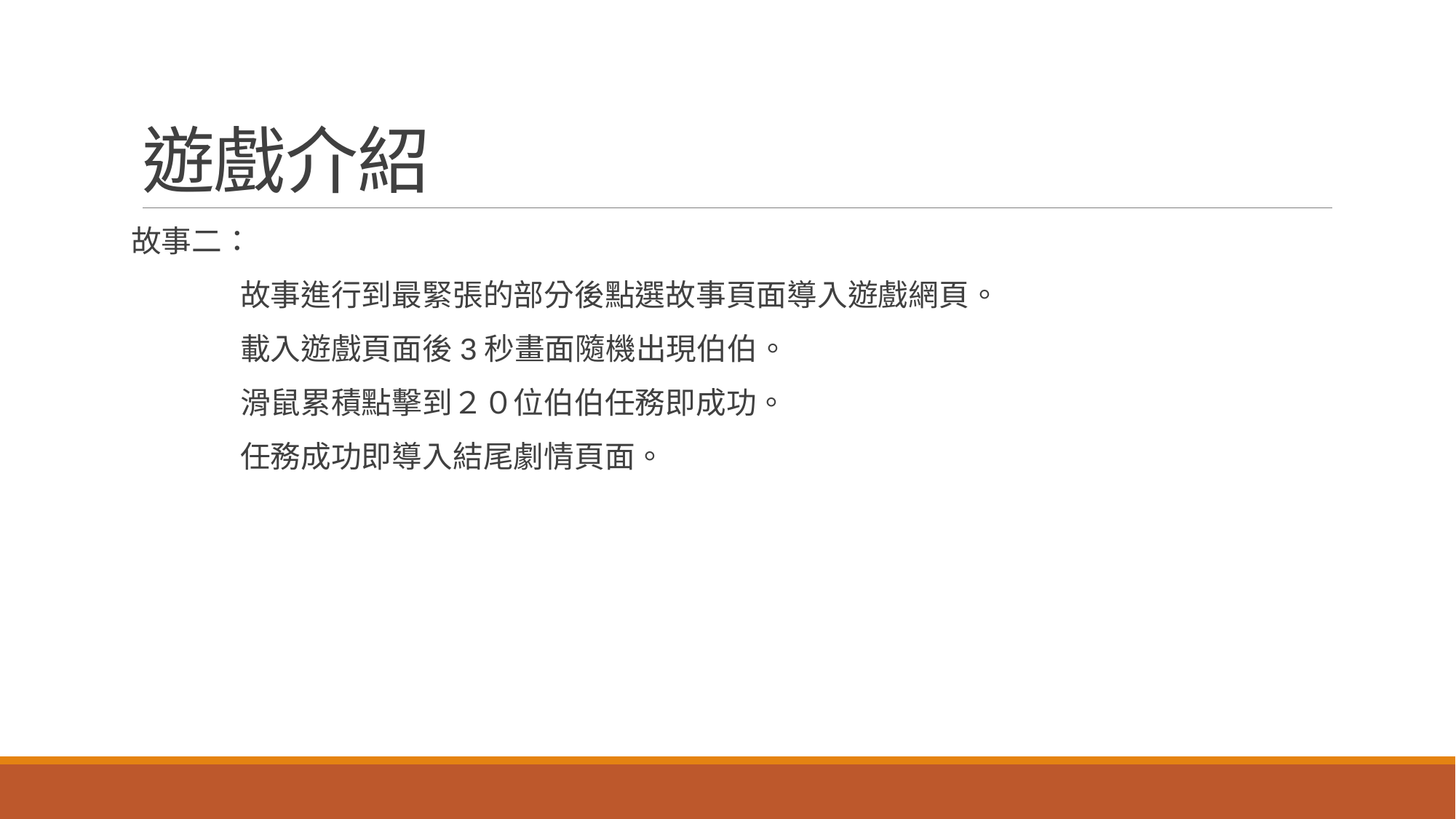

# 遊戲介紹
故事二：
	故事進行到最緊張的部分後點選故事頁面導入遊戲網頁。
	載入遊戲頁面後3秒畫面隨機出現伯伯。
	滑鼠累積點擊到２０位伯伯任務即成功。
	任務成功即導入結尾劇情頁面。